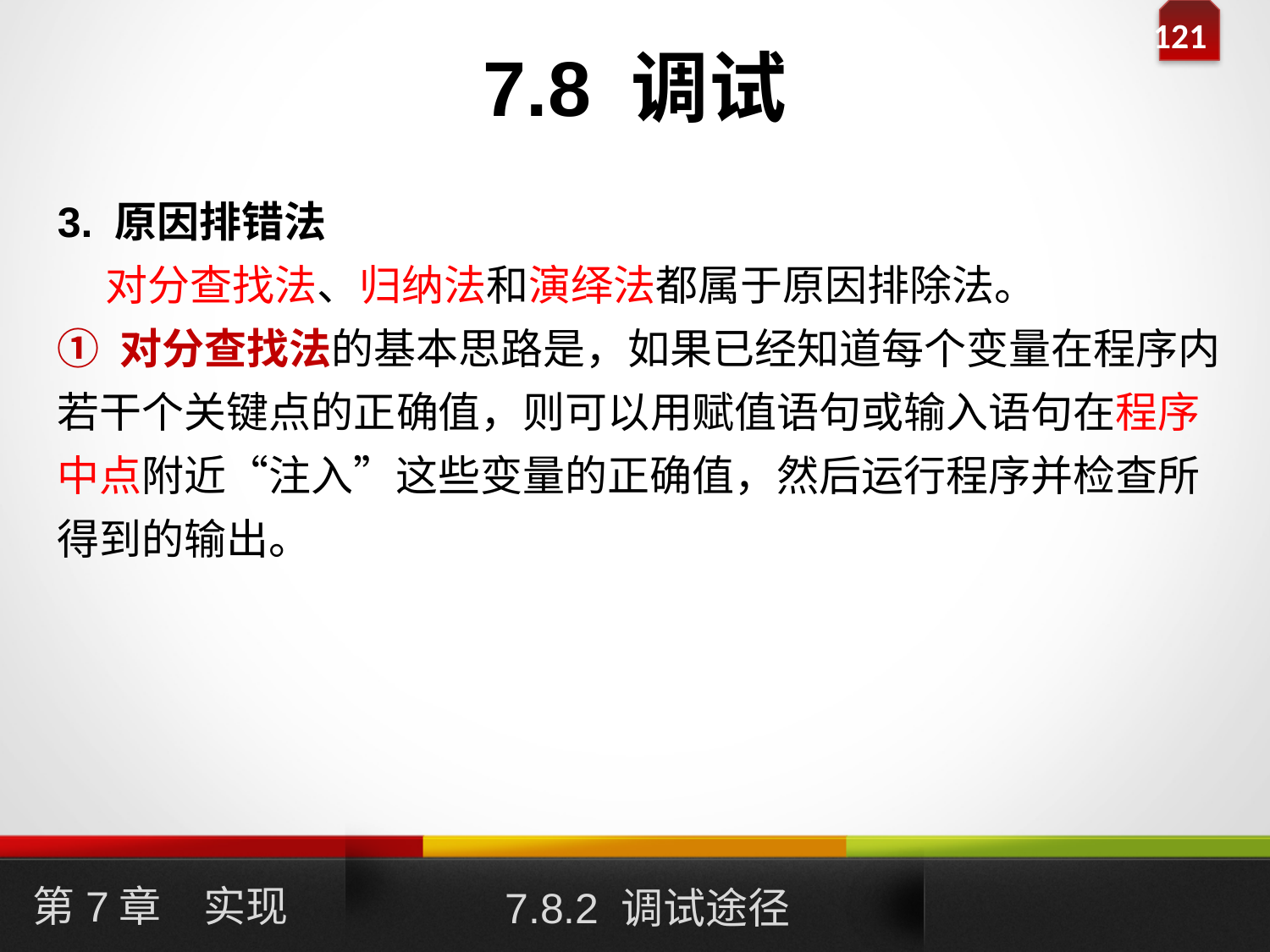

# 7.8 调试
3. 原因排错法
    对分查找法、归纳法和演绎法都属于原因排除法。
① 对分查找法的基本思路是，如果已经知道每个变量在程序内若干个关键点的正确值，则可以用赋值语句或输入语句在程序中点附近“注入”这些变量的正确值，然后运行程序并检查所得到的输出。

第7章　实现
7.8.2 调试途径